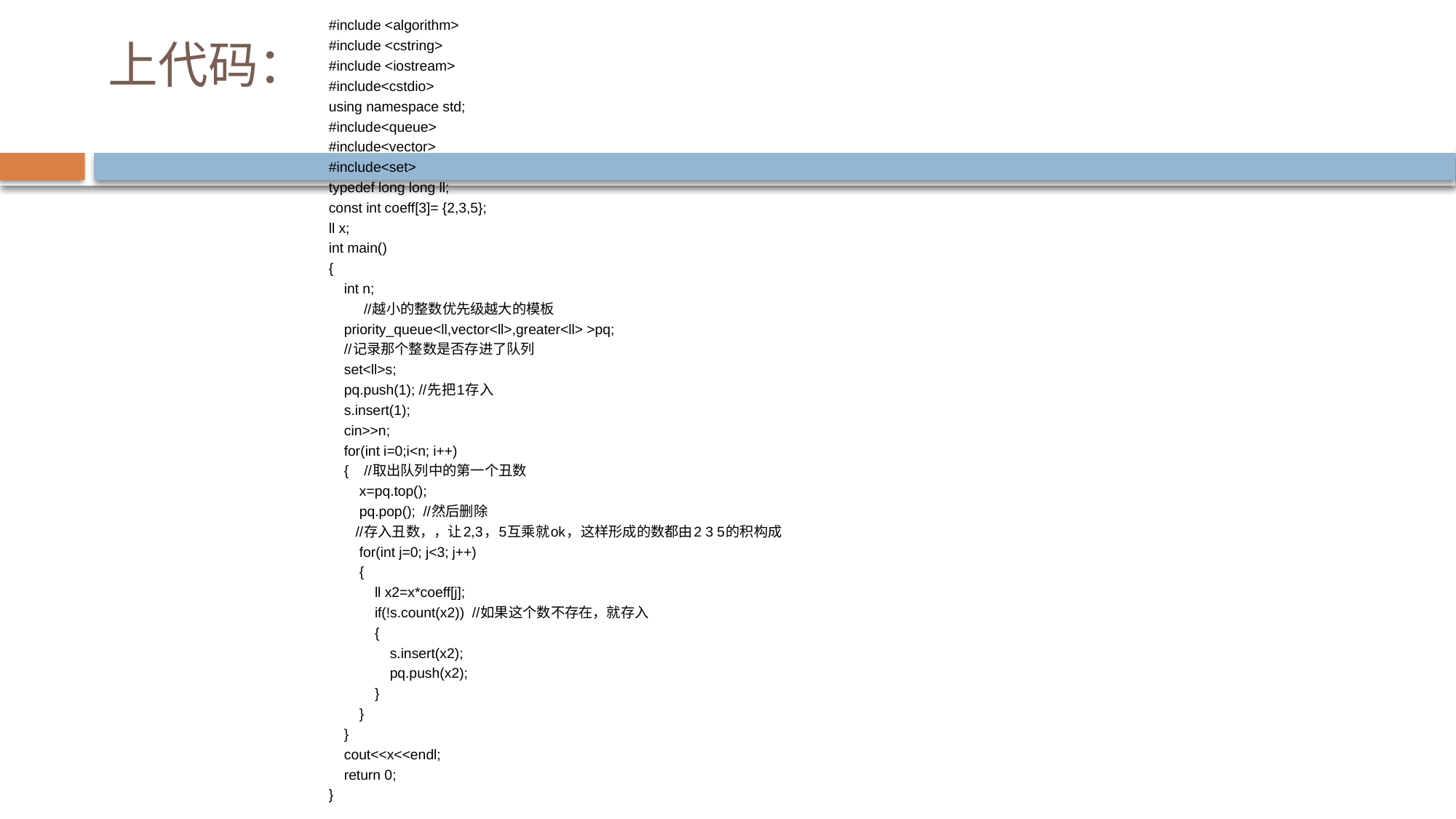

#include <algorithm>
#include <cstring>
#include <iostream>
#include<cstdio>
using namespace std;
#include<queue>
#include<vector>
#include<set>
typedef long long ll;
const int coeff[3]= {2,3,5};
ll x;
int main()
{
    int n;
    	//越小的整数优先级越大的模板
    priority_queue<ll,vector<ll>,greater<ll> >pq;
    //记录那个整数是否存进了队列
    set<ll>s;
    pq.push(1); //先把1存入
    s.insert(1);
    cin>>n;
    for(int i=0;i<n; i++)
    {    //取出队列中的第一个丑数
        x=pq.top();
        pq.pop();  //然后删除
       //存入丑数，，让2,3，5互乘就ok，这样形成的数都由2 3 5的积构成
        for(int j=0; j<3; j++)
        {
            ll x2=x*coeff[j];
            if(!s.count(x2))  //如果这个数不存在，就存入
            {
                s.insert(x2);
                pq.push(x2);
            }
        }
    }
    cout<<x<<endl;
    return 0;
}

# 上代码：